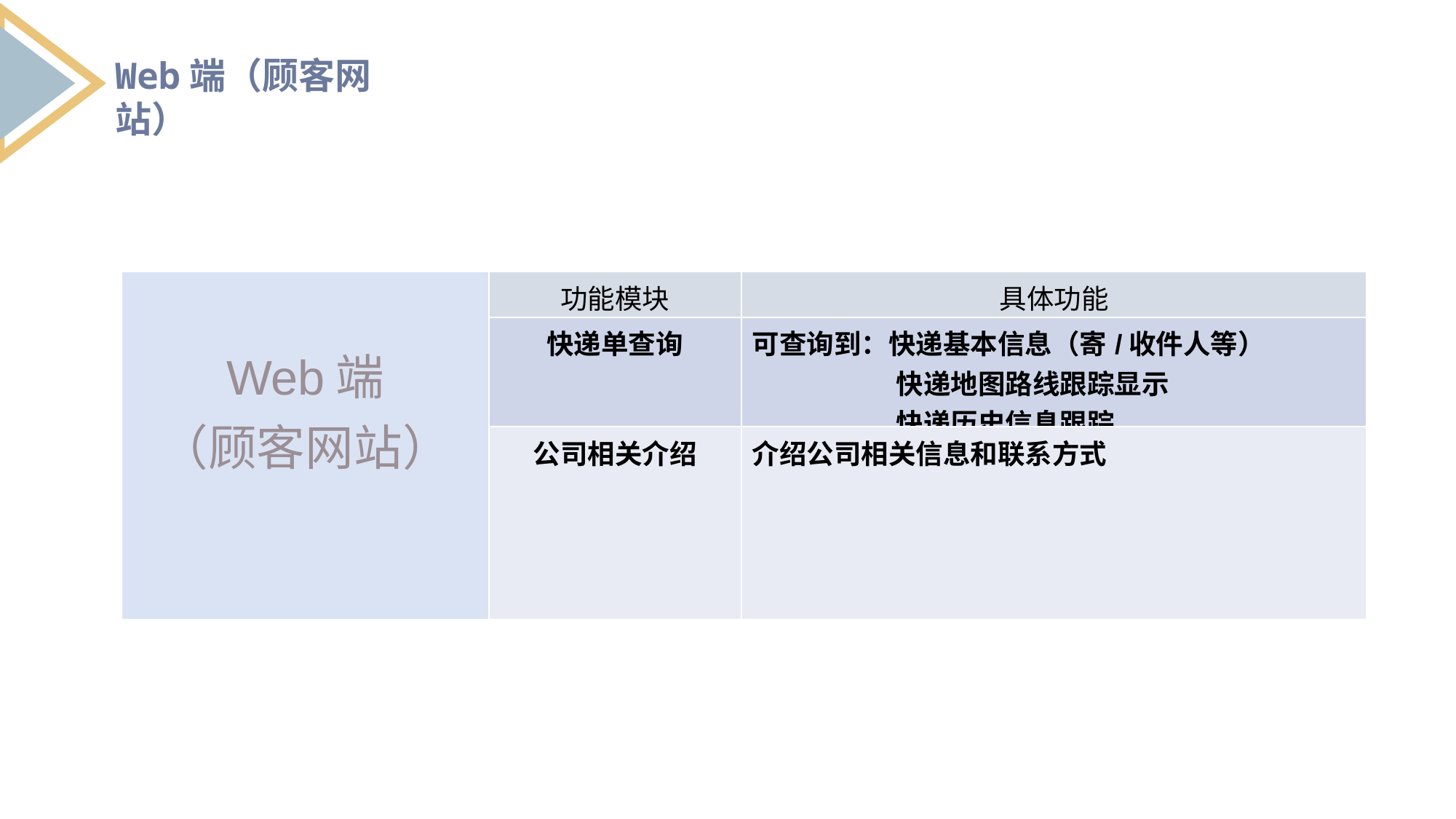

Web端（顾客网站）
| Web端 （顾客网站） | 功能模块 | 具体功能 |
| --- | --- | --- |
|  | 快递单查询 | 可查询到：快递基本信息（寄/收件人等） 快递地图路线跟踪显示 快递历史信息跟踪 |
|  | 公司相关介绍 | 介绍公司相关信息和联系方式 |